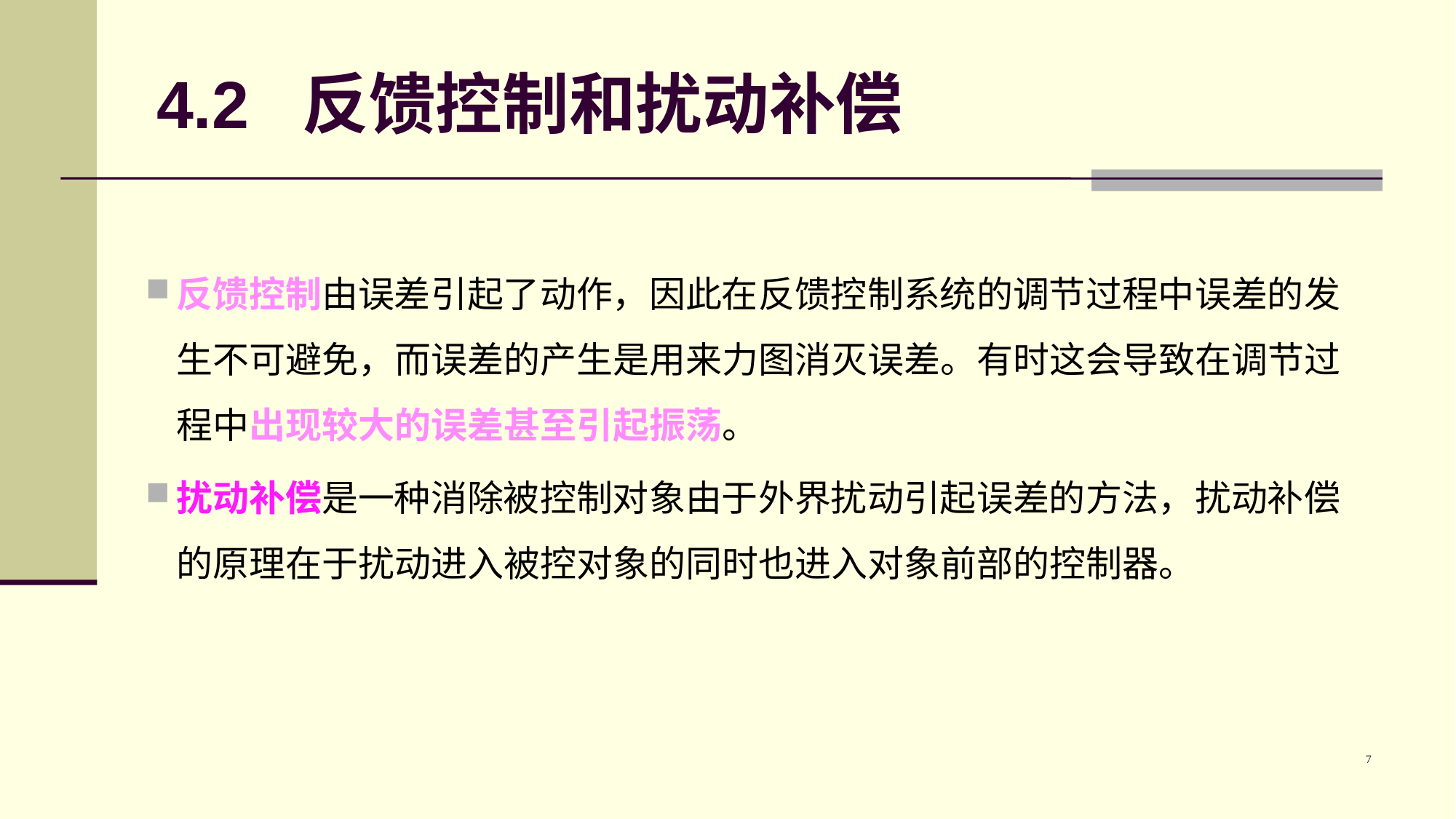

# 4.2  反馈控制和扰动补偿
反馈控制由误差引起了动作，因此在反馈控制系统的调节过程中误差的发生不可避免，而误差的产生是用来力图消灭误差。有时这会导致在调节过程中出现较大的误差甚至引起振荡。
扰动补偿是一种消除被控制对象由于外界扰动引起误差的方法，扰动补偿的原理在于扰动进入被控对象的同时也进入对象前部的控制器。
7